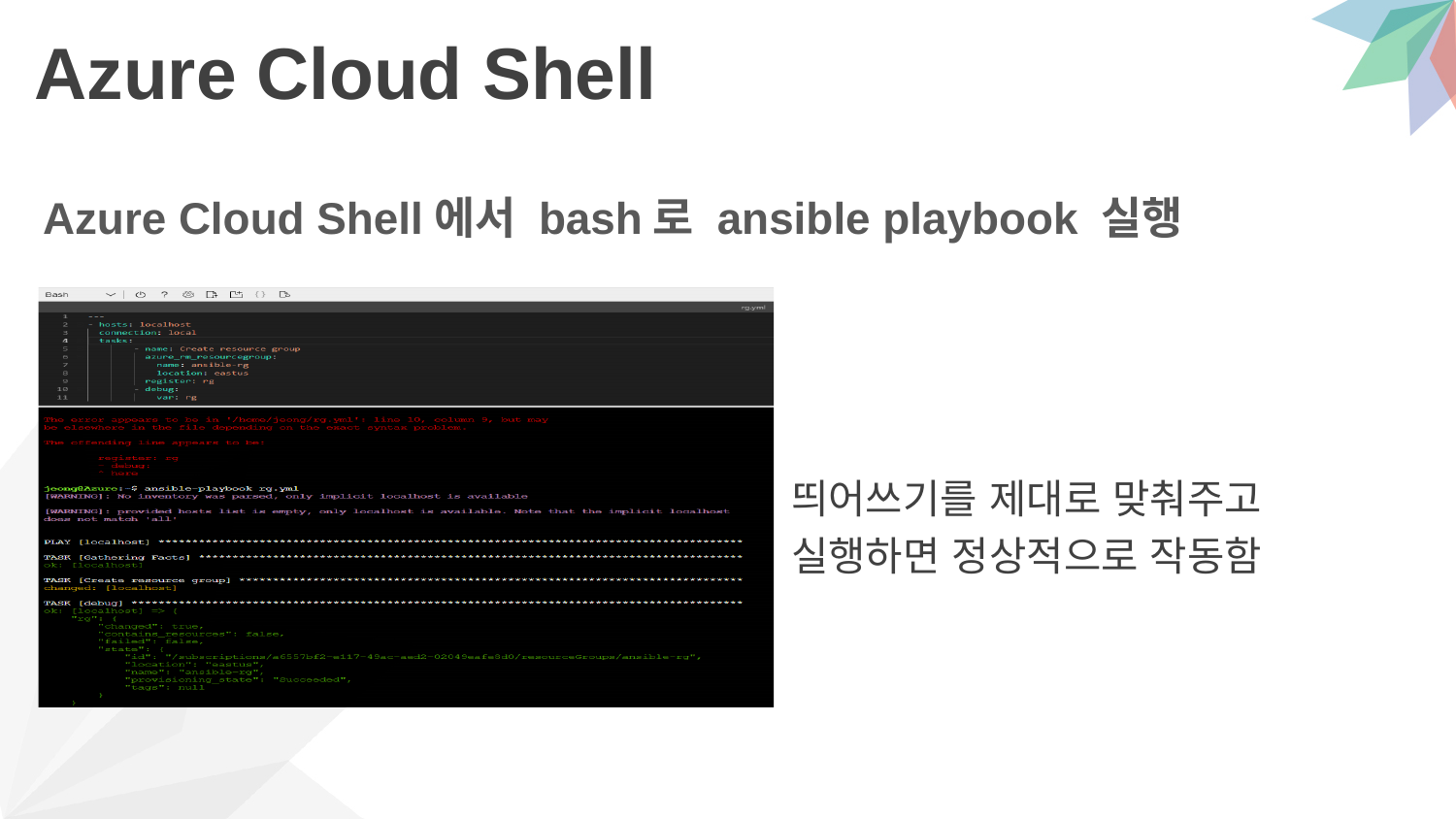

# Azure Cloud Shell
Azure Cloud Shell에서 bash로 ansible playbook 실행

띄어쓰기를 제대로 맞춰주고
실행하면 정상적으로 작동함